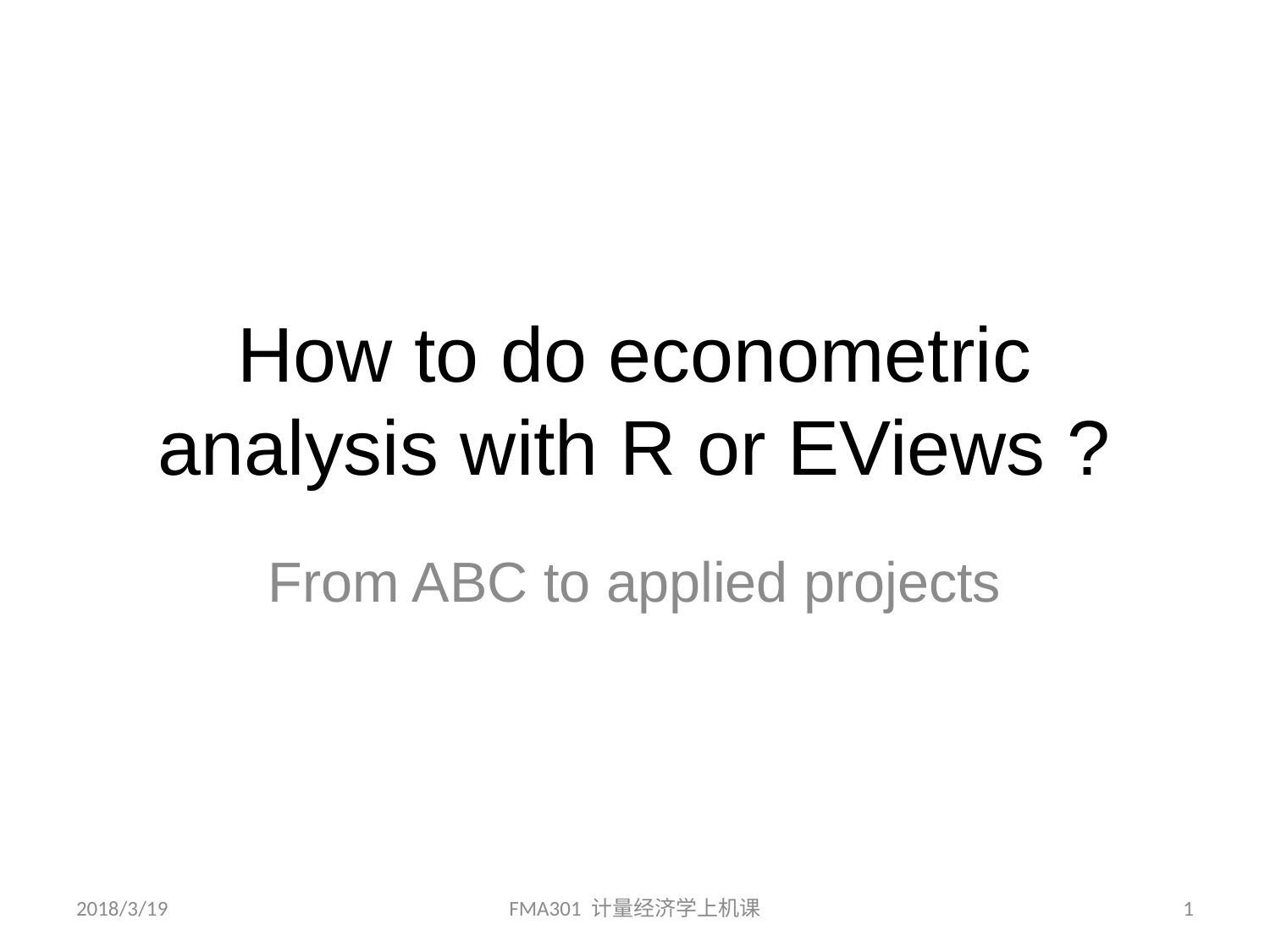

# How to do econometric analysis with R or EViews ?
From ABC to applied projects
2018/3/19
FMA301 计量经济学上机课
1